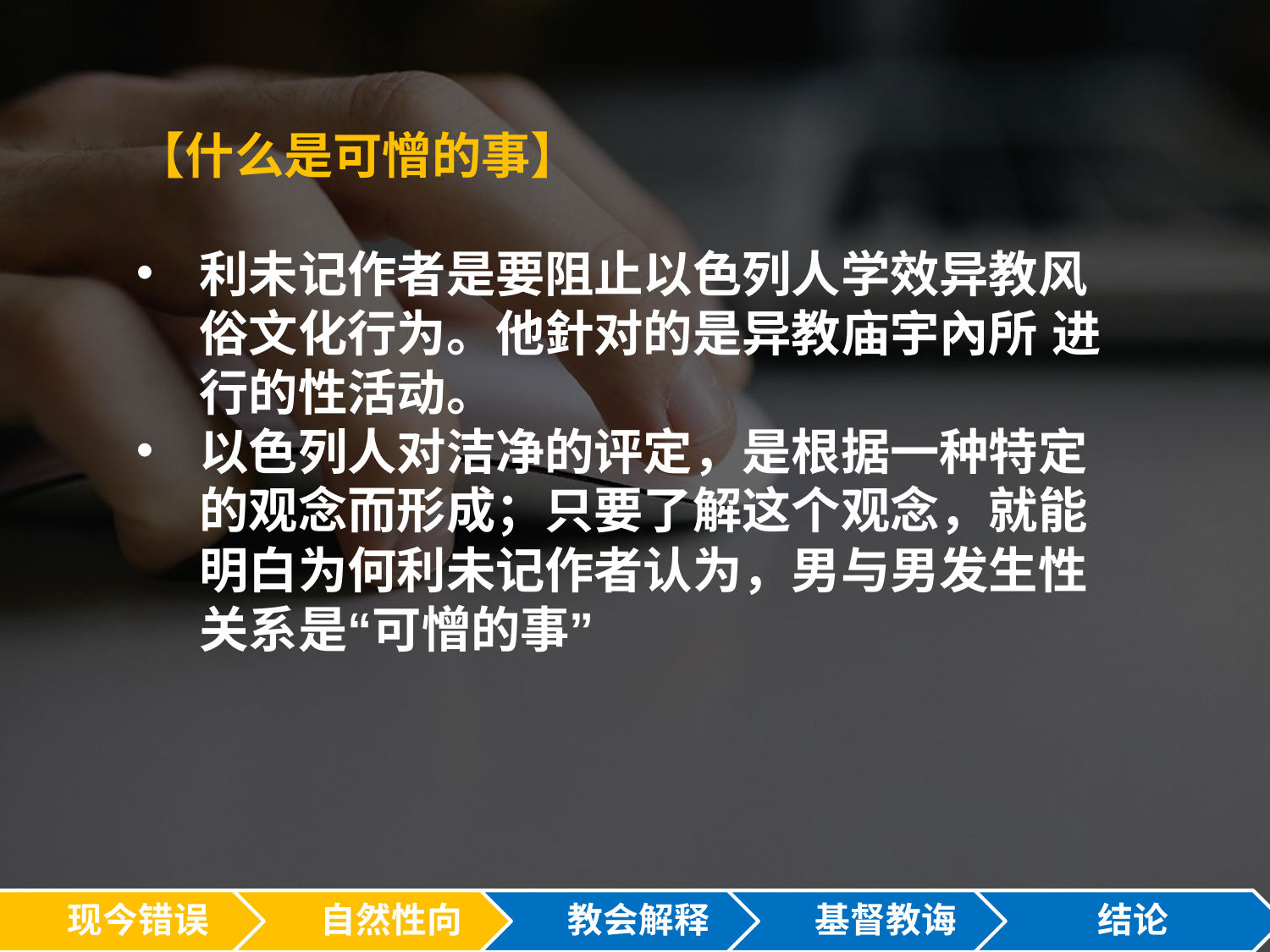

【什么是可憎的事】

利未记作者是要阻止以色列人学效异教风 俗文化行为。他針对的是异教庙宇內所 进行的性活动。
以色列人对洁净的评定，是根据一种特定 的观念而形成；只要了解这个观念，就能 明白为何利未记作者认为，男与男发生性 关系是“可憎的事”

现今错误
自然性向
教会解释
基督教诲
结论